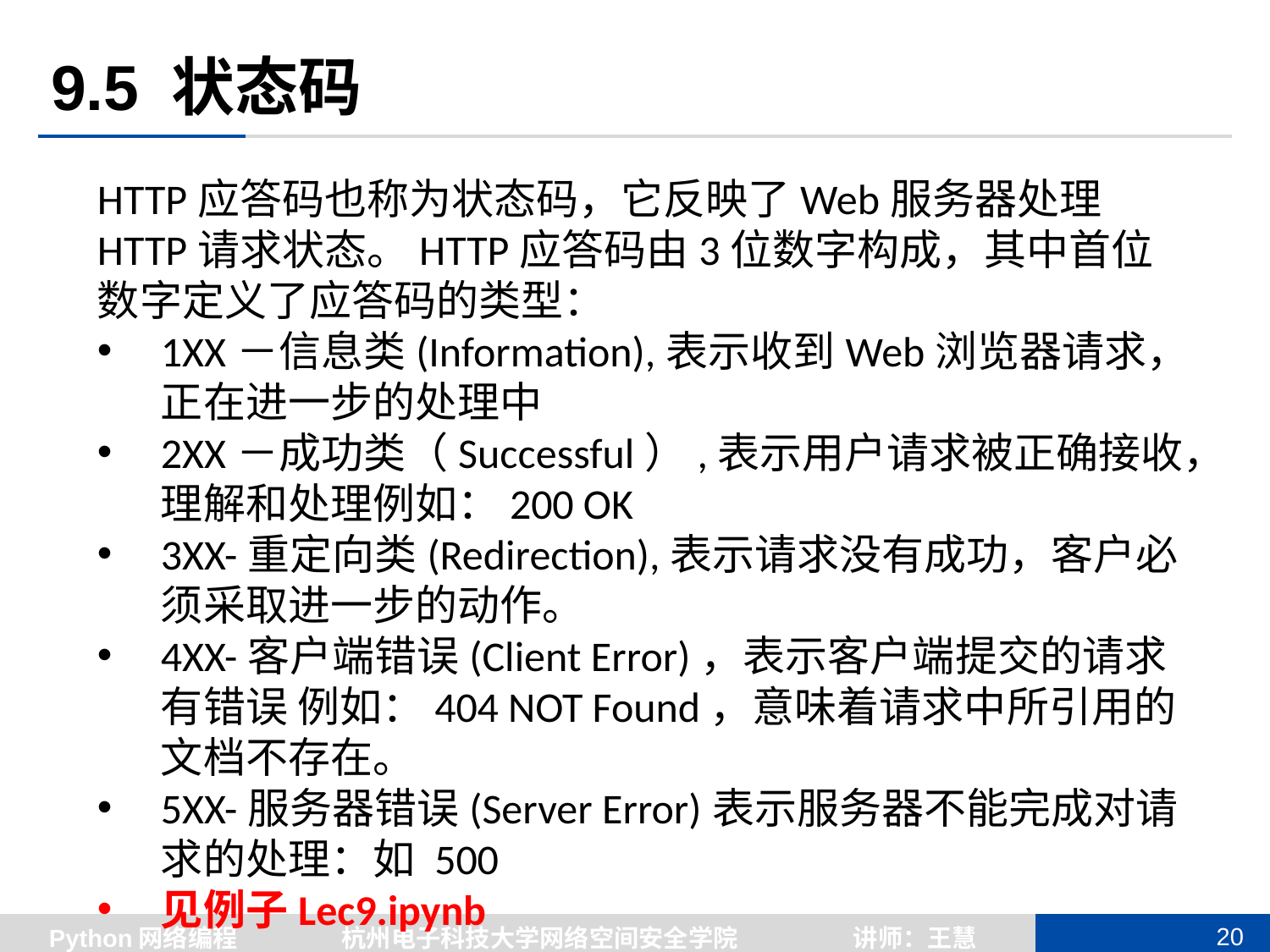

# 9.5 状态码
HTTP应答码也称为状态码，它反映了Web服务器处理HTTP请求状态。HTTP应答码由3位数字构成，其中首位数字定义了应答码的类型：
1XX－信息类(Information),表示收到Web浏览器请求，正在进一步的处理中
2XX－成功类（Successful）,表示用户请求被正确接收，理解和处理例如：200 OK
3XX-重定向类(Redirection),表示请求没有成功，客户必须采取进一步的动作。
4XX-客户端错误(Client Error)，表示客户端提交的请求有错误 例如：404 NOT Found，意味着请求中所引用的文档不存在。
5XX-服务器错误(Server Error)表示服务器不能完成对请求的处理：如 500
见例子Lec9.ipynb